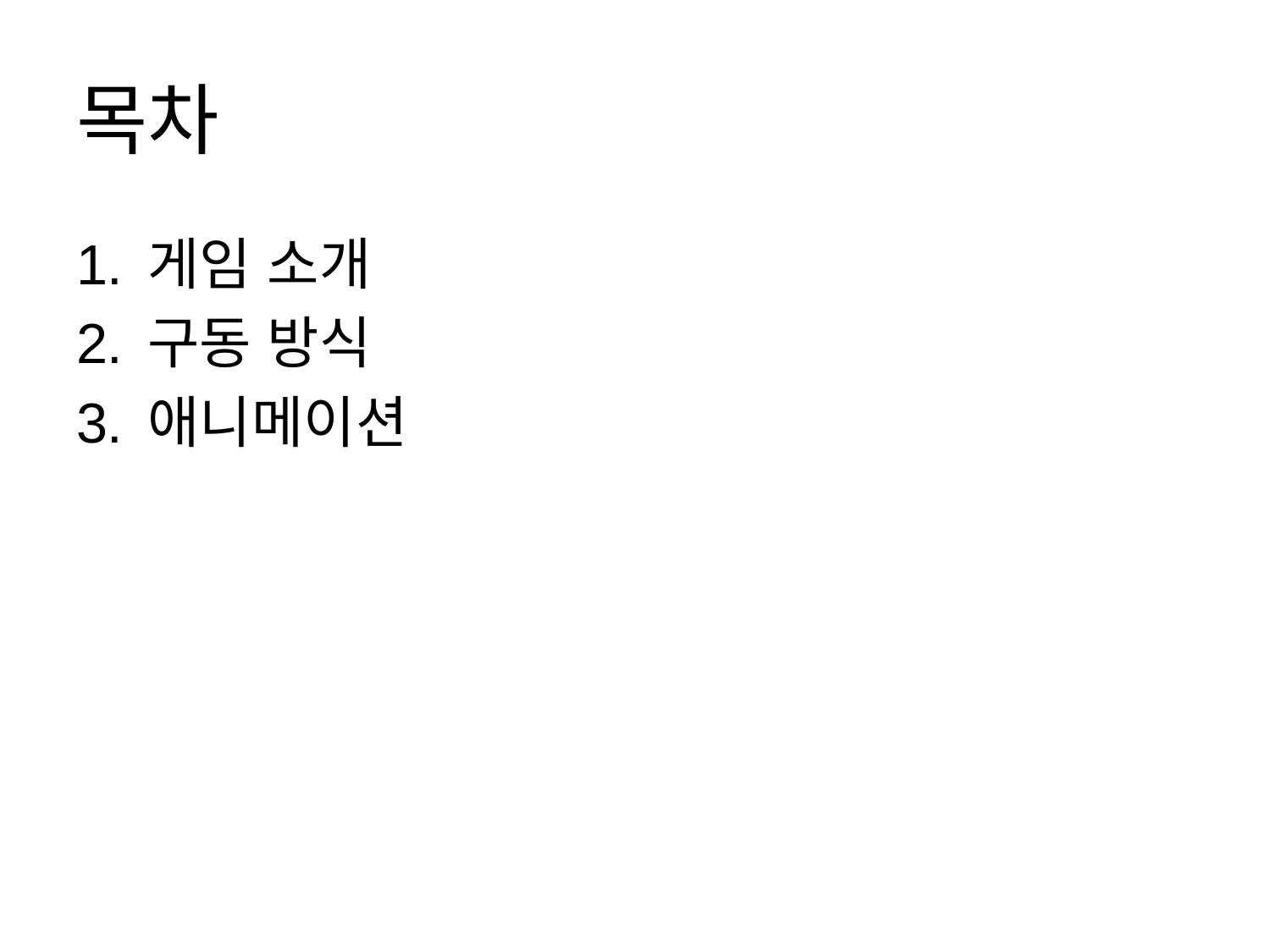

# 목차
게임 소개
구동 방식
애니메이션